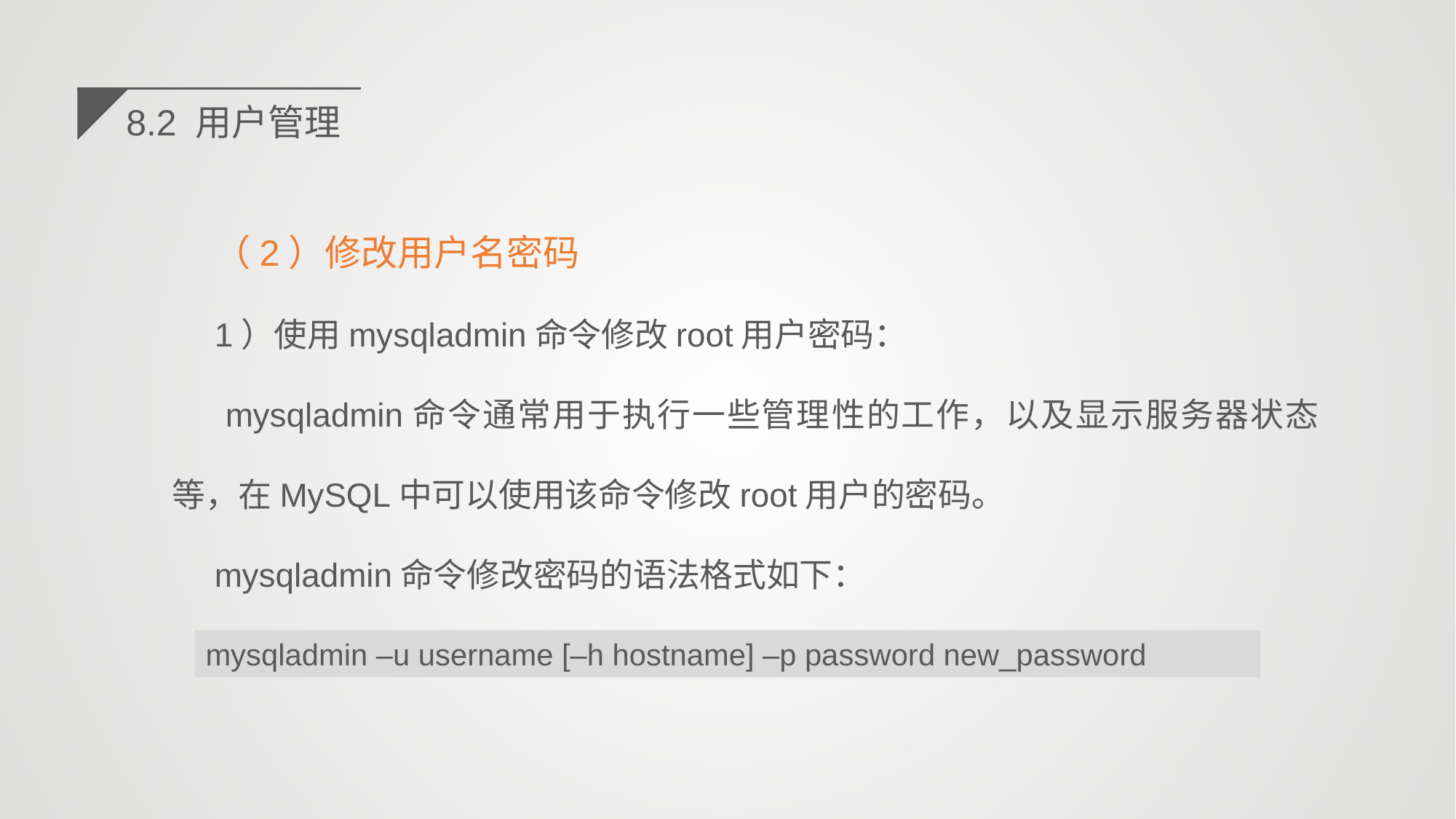

8.2 用户管理

（2）修改用户名密码
1）使用mysqladmin命令修改root用户密码：
 mysqladmin命令通常用于执行一些管理性的工作，以及显示服务器状态等，在MySQL中可以使用该命令修改root用户的密码。
mysqladmin命令修改密码的语法格式如下：
mysqladmin –u username [–h hostname] –p password new_password